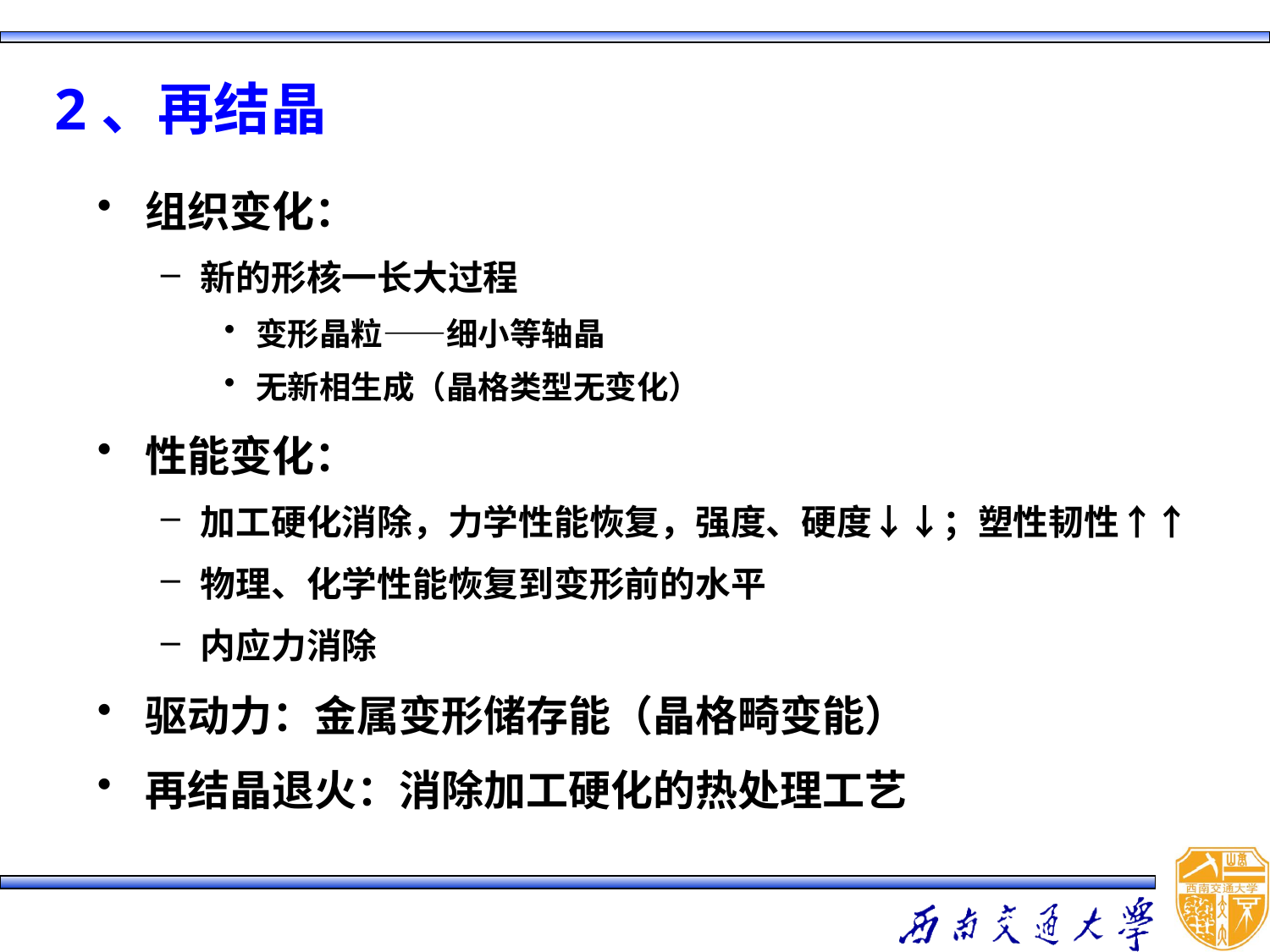

2、再结晶
组织变化：
新的形核一长大过程
变形晶粒——细小等轴晶
无新相生成（晶格类型无变化）
性能变化：
加工硬化消除，力学性能恢复，强度、硬度↓↓；塑性韧性↑↑
物理、化学性能恢复到变形前的水平
内应力消除
驱动力：金属变形储存能（晶格畸变能）
再结晶退火：消除加工硬化的热处理工艺